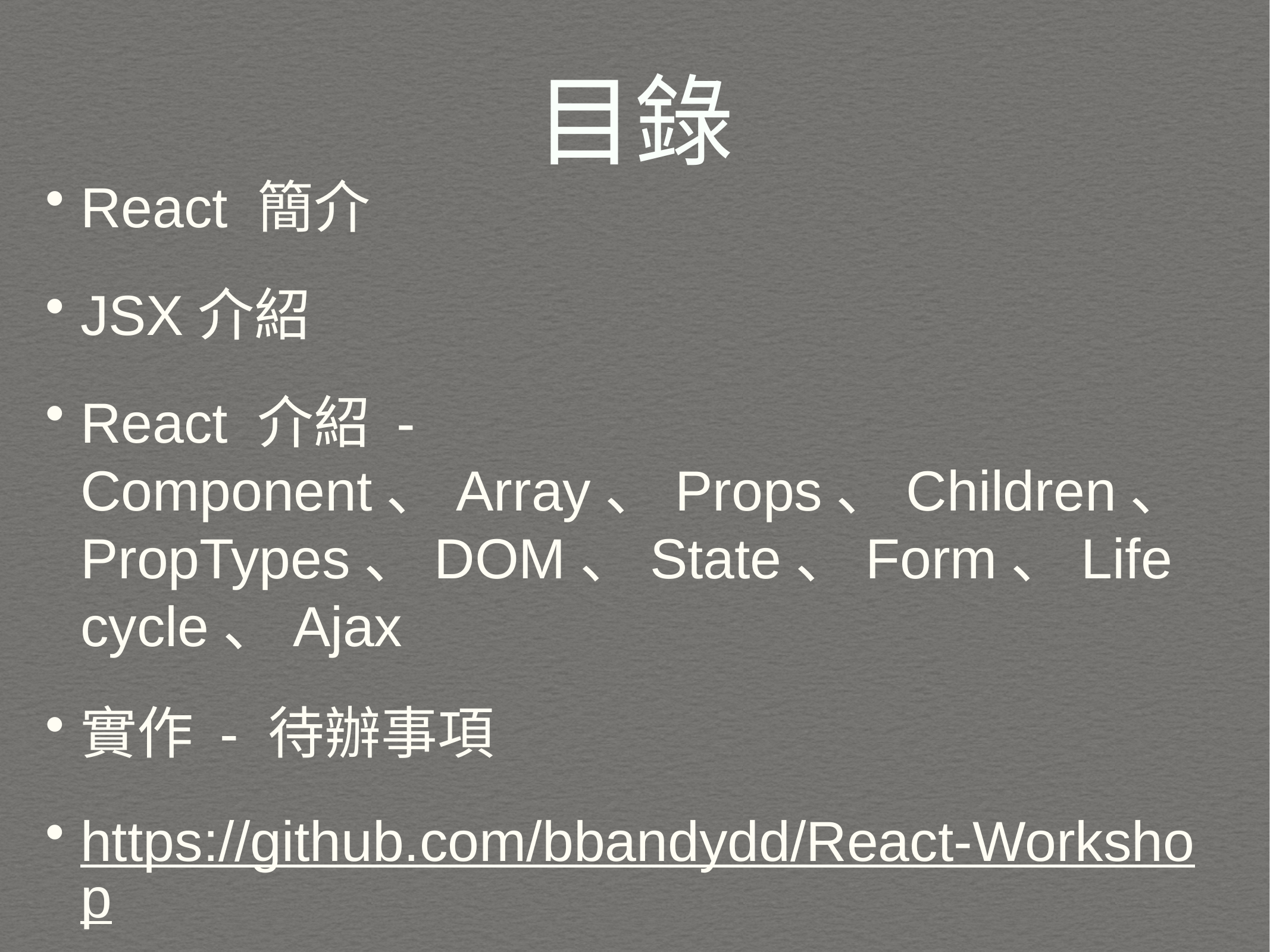

# 目錄
React 簡介
JSX介紹
React 介紹 - Component、Array、Props、Children、PropTypes、DOM、State、Form、Lifecycle、Ajax
實作 - 待辦事項
https://github.com/bbandydd/React-Workshop